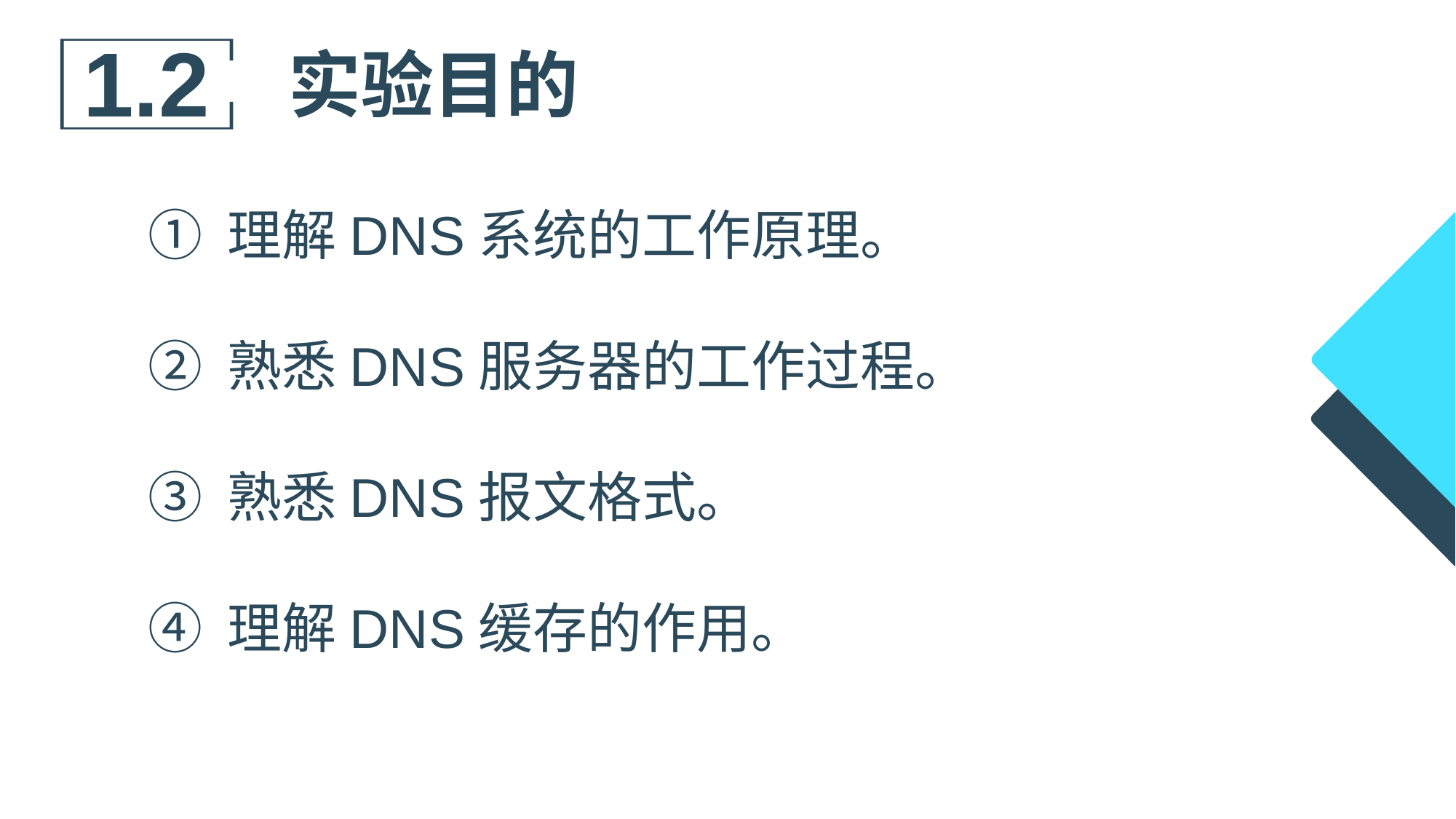

1.2

实验目的
① 理解DNS系统的工作原理。

② 熟悉DNS服务器的工作过程。

③ 熟悉DNS报文格式。

④ 理解DNS缓存的作用。